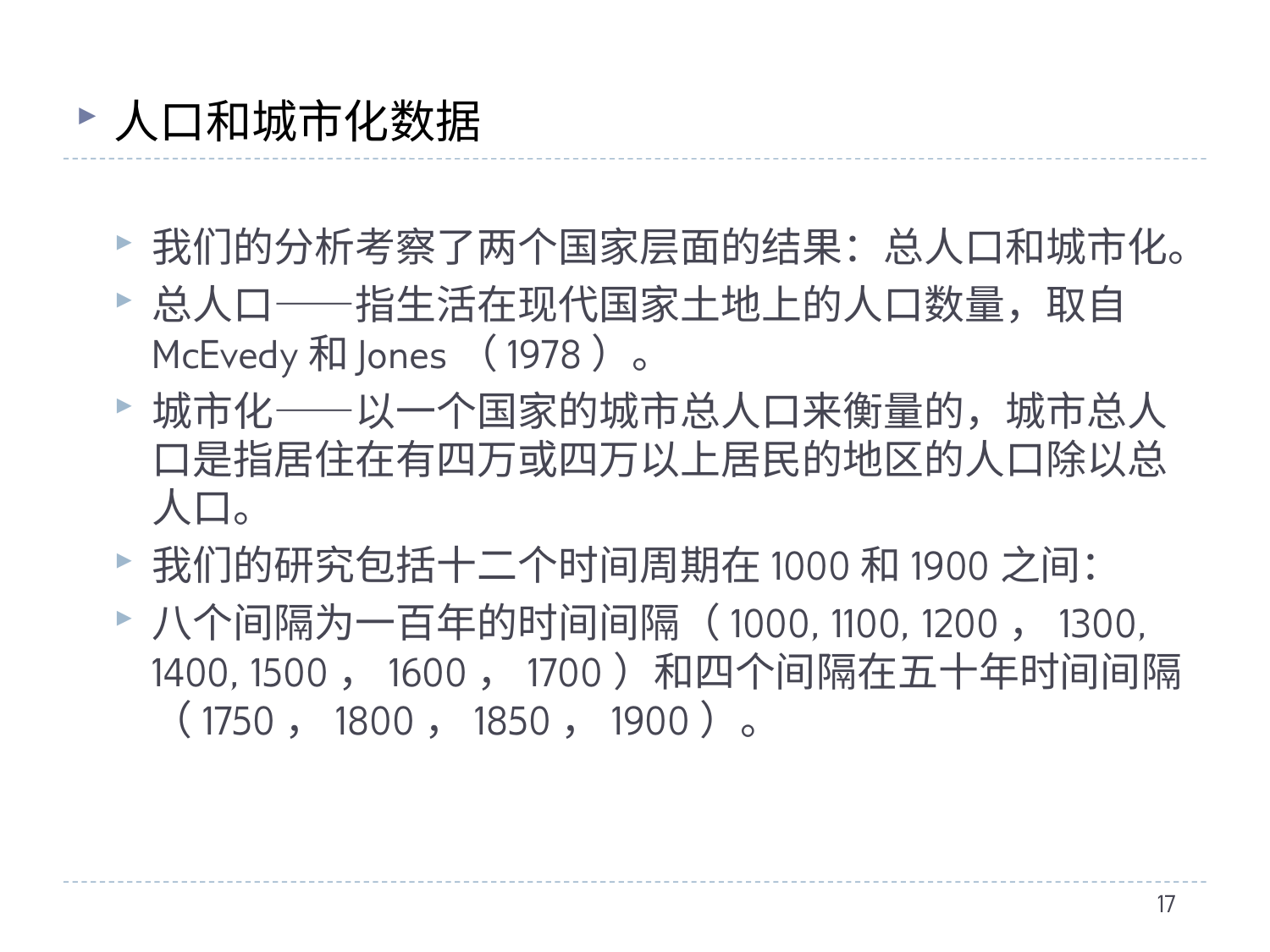

人口和城市化数据

我们的分析考察了两个国家层面的结果：总人口和城市化。
总人口——指生活在现代国家土地上的人口数量，取自McEvedy和Jones（1978）。
城市化——以一个国家的城市总人口来衡量的，城市总人口是指居住在有四万或四万以上居民的地区的人口除以总人口。
我们的研究包括十二个时间周期在1000和1900之间：
八个间隔为一百年的时间间隔（1000, 1100, 1200，1300, 1400, 1500，1600，1700）和四个间隔在五十年时间间隔（1750，1800，1850，1900）。

17